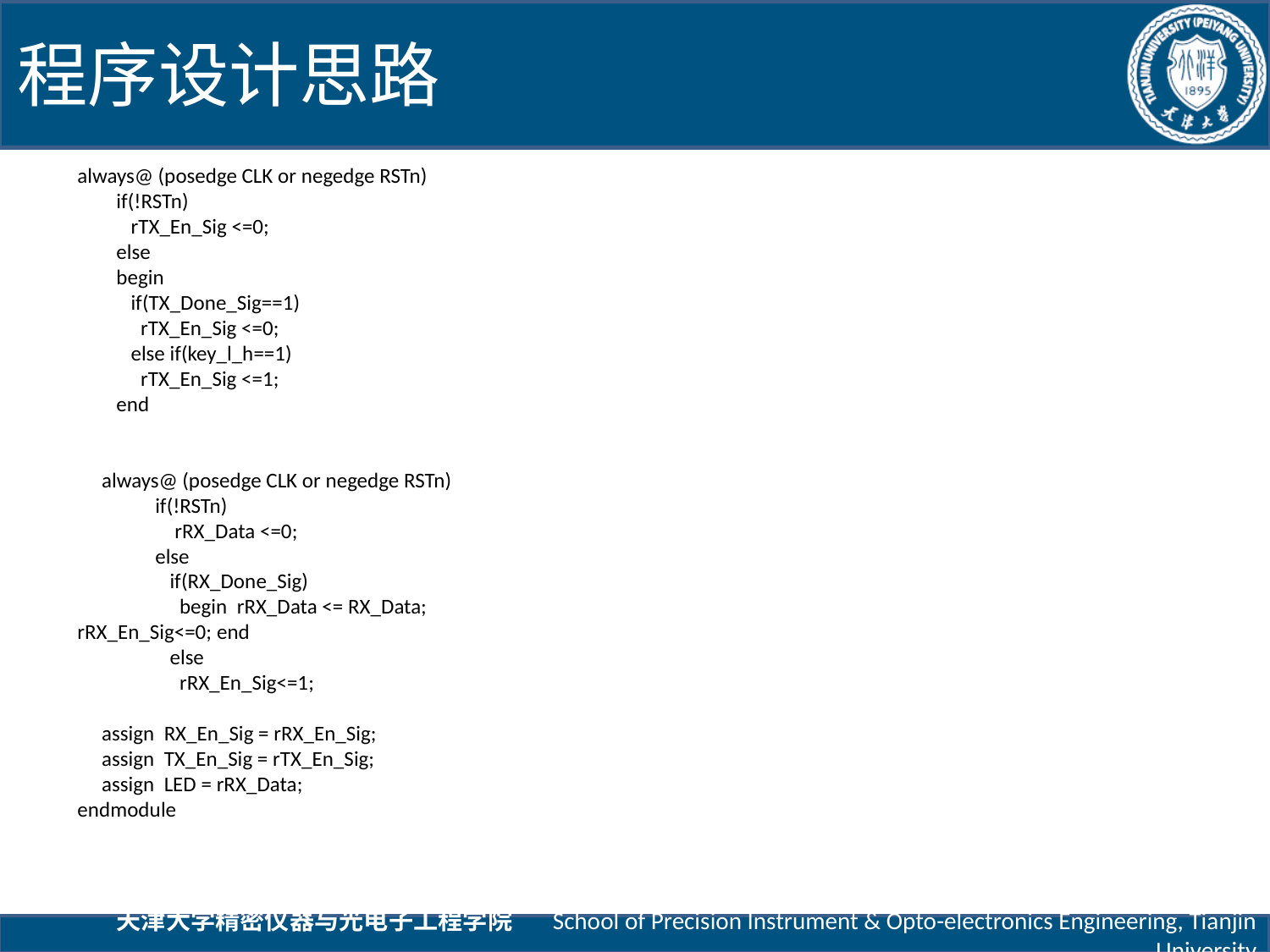

程序设计思路
always@ (posedge CLK or negedge RSTn)
        if(!RSTn)
           rTX_En_Sig <=0;
        else
        begin
           if(TX_Done_Sig==1)
             rTX_En_Sig <=0;
           else if(key_l_h==1)
             rTX_En_Sig <=1;
        end

     always@ (posedge CLK or negedge RSTn)
                if(!RSTn)
                    rRX_Data <=0;
                else
                   if(RX_Done_Sig)
                     begin  rRX_Data <= RX_Data; rRX_En_Sig<=0; end
                   else
                     rRX_En_Sig<=1;

     assign  RX_En_Sig = rRX_En_Sig;
     assign  TX_En_Sig = rTX_En_Sig;
     assign  LED = rRX_Data;
endmodule